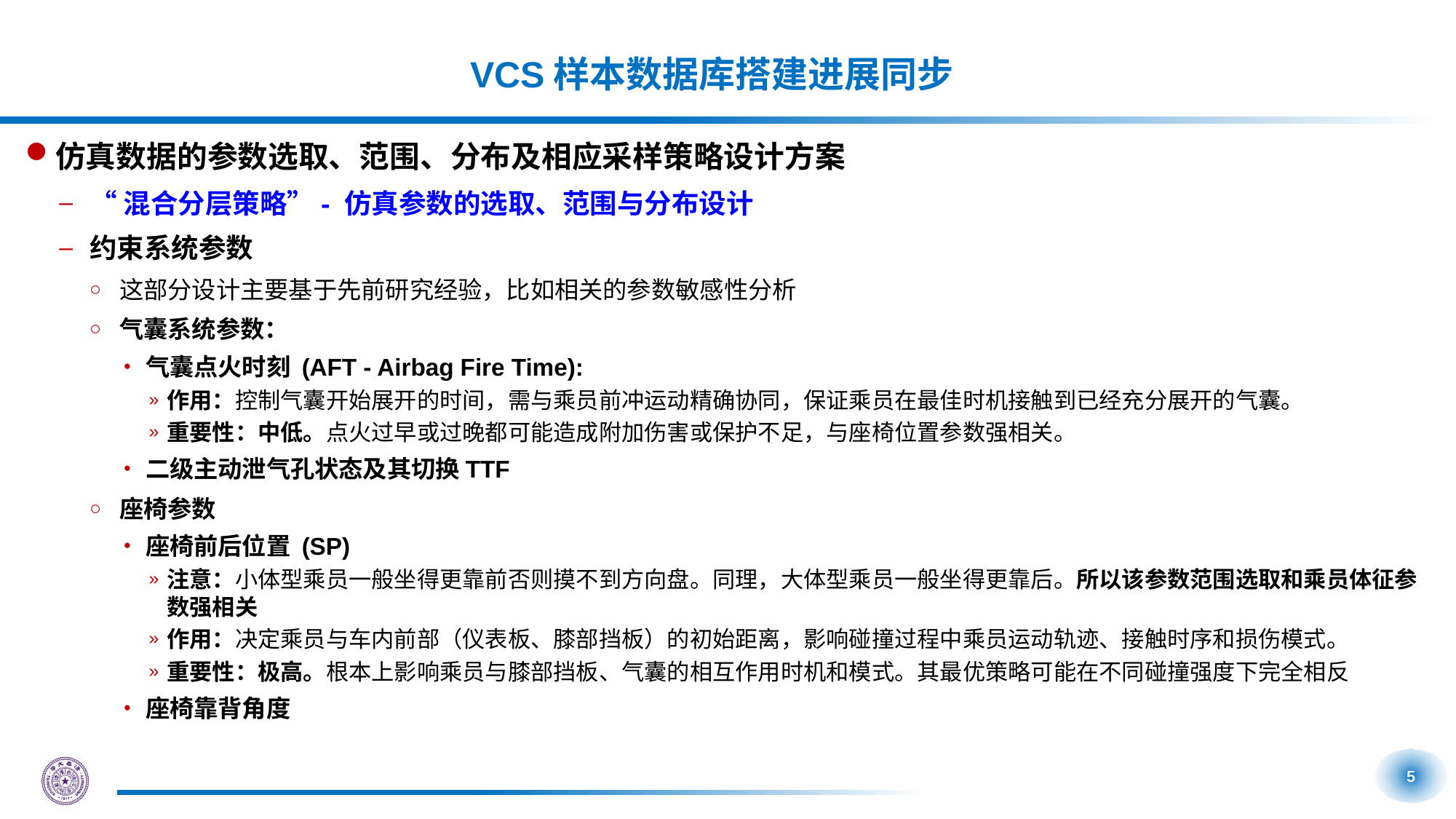

# VCS样本数据库搭建进展同步
仿真数据的参数选取、范围、分布及相应采样策略设计方案
“混合分层策略”- 仿真参数的选取、范围与分布设计
约束系统参数
这部分设计主要基于先前研究经验，比如相关的参数敏感性分析
气囊系统参数：
气囊点火时刻 (AFT - Airbag Fire Time):
作用：控制气囊开始展开的时间，需与乘员前冲运动精确协同，保证乘员在最佳时机接触到已经充分展开的气囊。
重要性：中低。点火过早或过晚都可能造成附加伤害或保护不足，与座椅位置参数强相关。
二级主动泄气孔状态及其切换TTF
座椅参数
座椅前后位置 (SP)
注意：小体型乘员一般坐得更靠前否则摸不到方向盘。同理，大体型乘员一般坐得更靠后。所以该参数范围选取和乘员体征参数强相关
作用：决定乘员与车内前部（仪表板、膝部挡板）的初始距离，影响碰撞过程中乘员运动轨迹、接触时序和损伤模式。
重要性：极高。根本上影响乘员与膝部挡板、气囊的相互作用时机和模式。其最优策略可能在不同碰撞强度下完全相反
座椅靠背角度
5